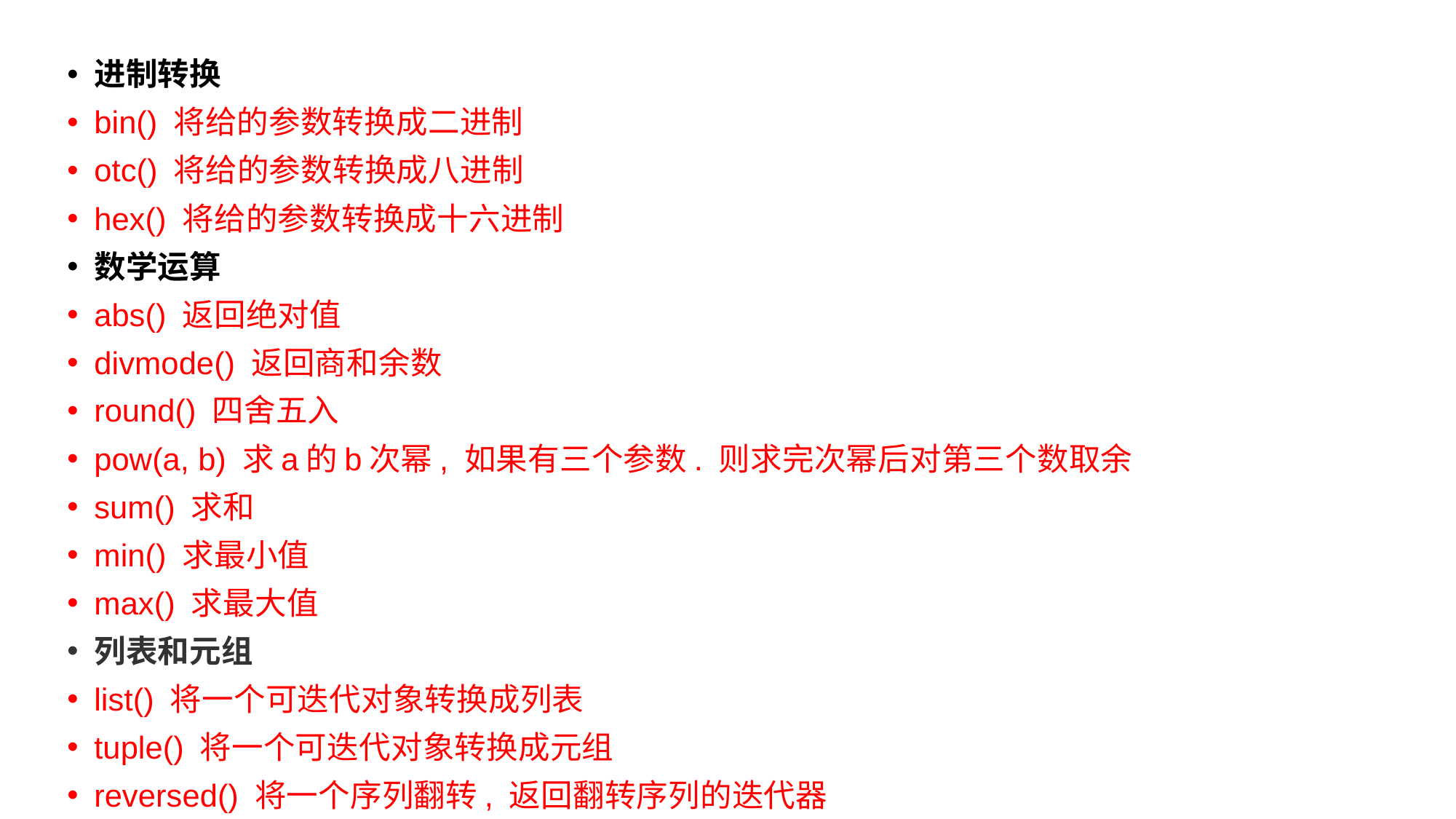

进制转换
bin() 将给的参数转换成二进制
otc() 将给的参数转换成八进制
hex() 将给的参数转换成十六进制
数学运算
abs() 返回绝对值
divmode() 返回商和余数
round() 四舍五入
pow(a, b) 求a的b次幂, 如果有三个参数. 则求完次幂后对第三个数取余
sum() 求和
min() 求最小值
max() 求最大值
列表和元组
list() 将一个可迭代对象转换成列表
tuple() 将一个可迭代对象转换成元组
reversed() 将一个序列翻转, 返回翻转序列的迭代器
slice() 列表的切片